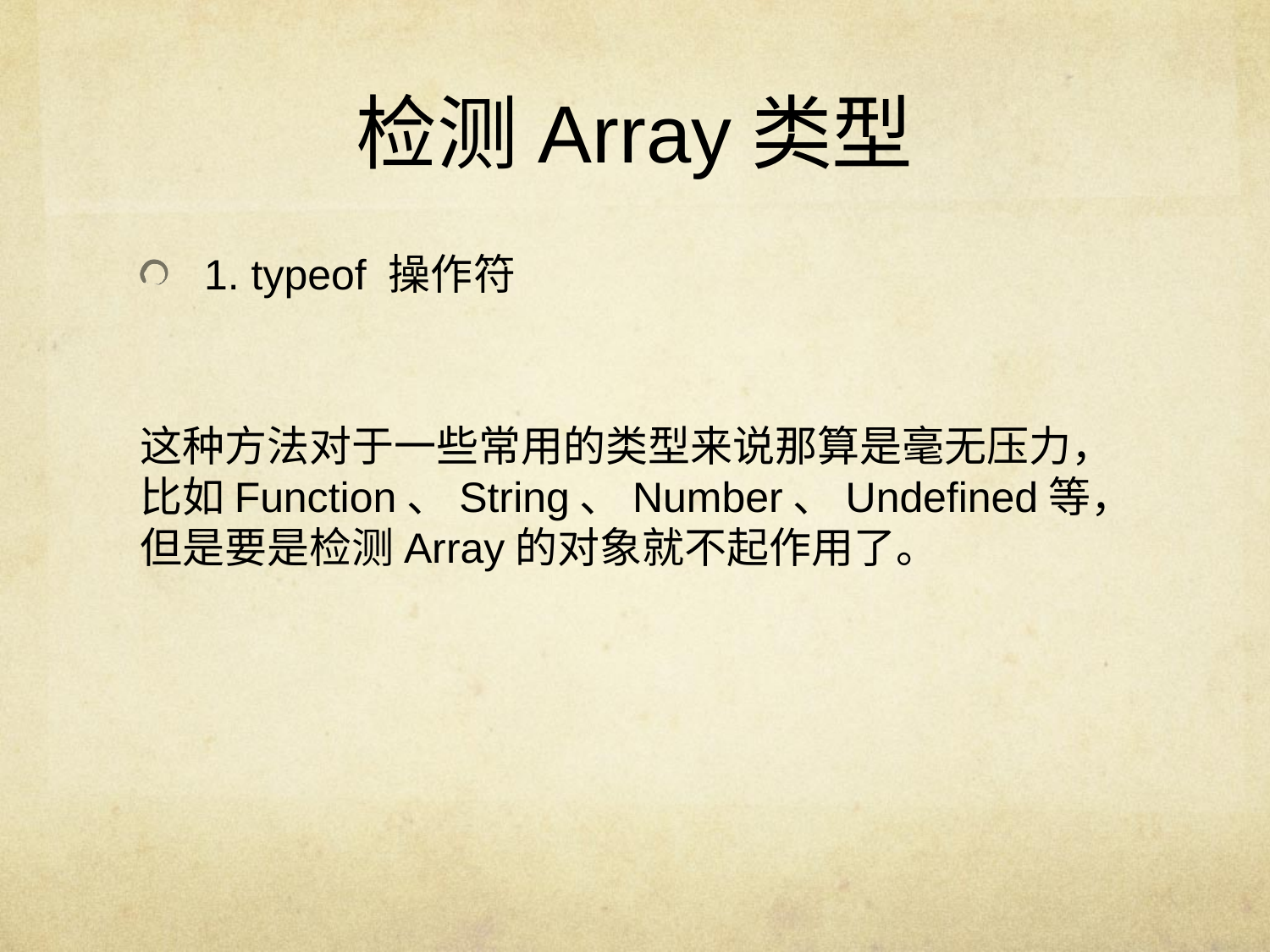

# 检测Array类型
1. typeof 操作符

这种方法对于一些常用的类型来说那算是毫无压力，比如Function、String、Number、Undefined等，但是要是检测Array的对象就不起作用了。